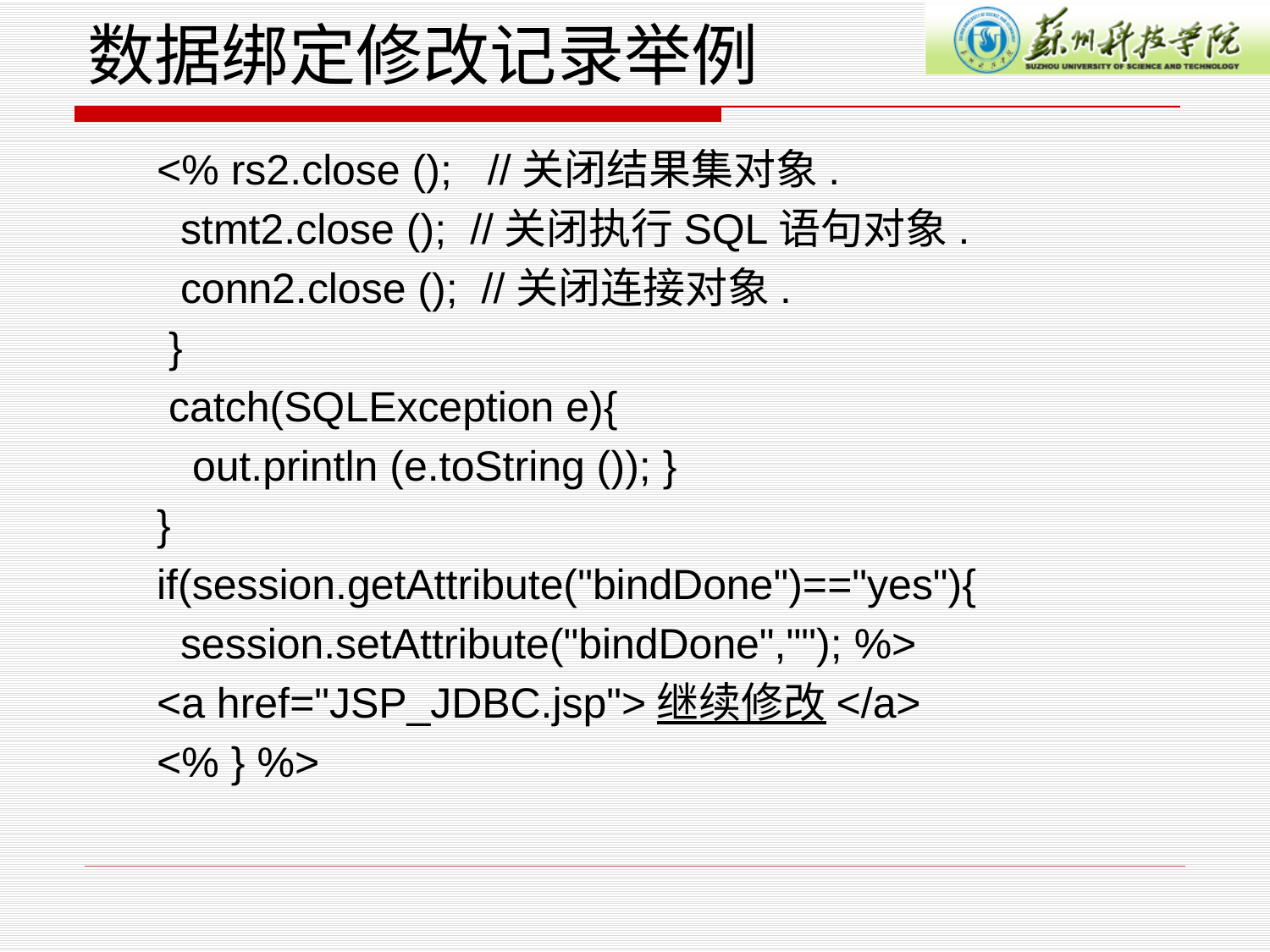

# 数据绑定修改记录举例
<% rs2.close ();   //关闭结果集对象.
  stmt2.close ();  //关闭执行SQL语句对象.
  conn2.close ();  //关闭连接对象.
 }
 catch(SQLException e){
   out.println (e.toString ()); }
}
if(session.getAttribute("bindDone")=="yes"){
  session.setAttribute("bindDone",""); %>
<a href="JSP_JDBC.jsp">继续修改</a>
<% } %>